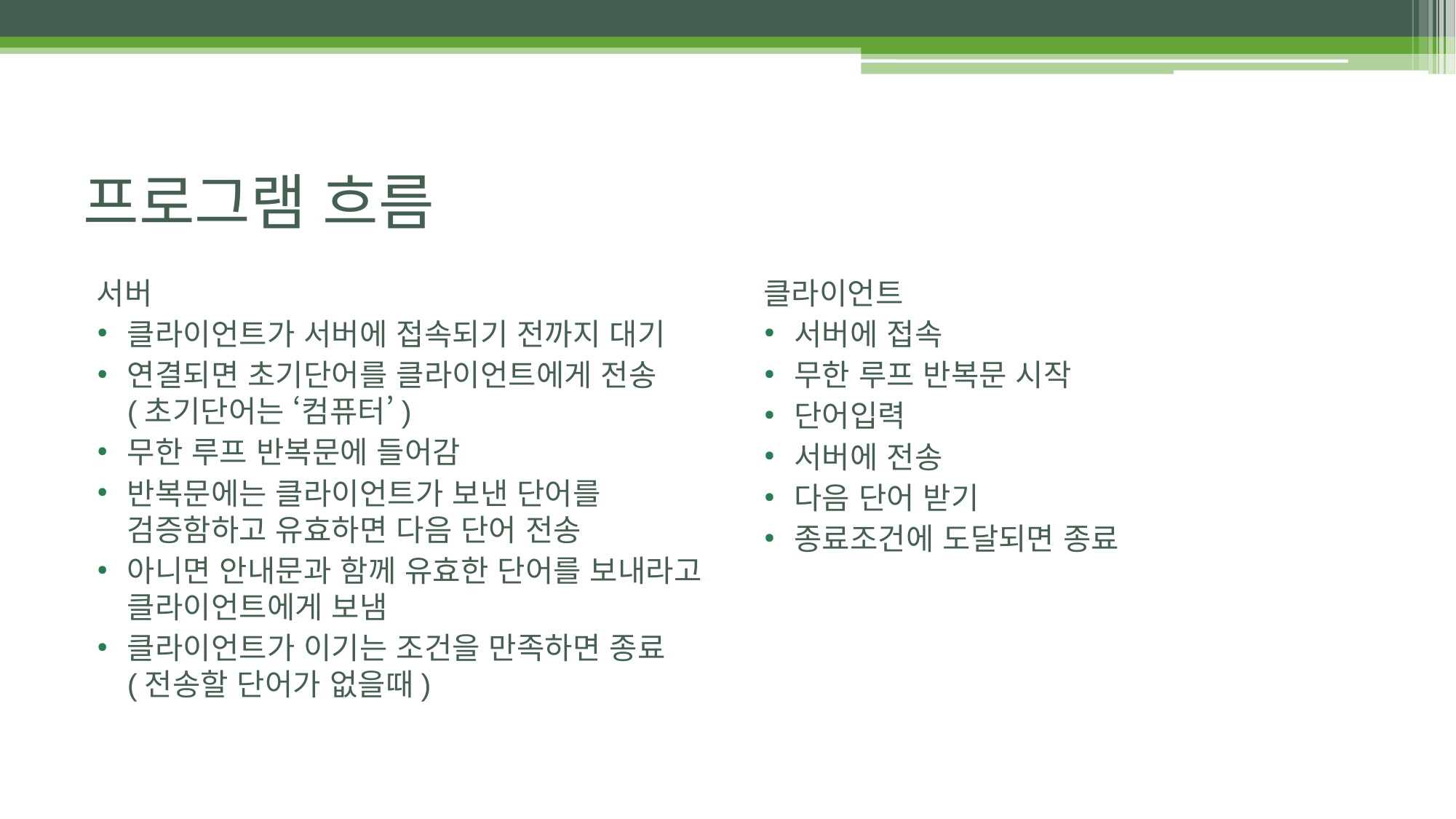

# 프로그램 흐름
서버
클라이언트가 서버에 접속되기 전까지 대기
연결되면 초기단어를 클라이언트에게 전송(초기단어는 ‘컴퓨터’)
무한 루프 반복문에 들어감
반복문에는 클라이언트가 보낸 단어를 검증함하고 유효하면 다음 단어 전송
아니면 안내문과 함께 유효한 단어를 보내라고 클라이언트에게 보냄
클라이언트가 이기는 조건을 만족하면 종료(전송할 단어가 없을때)
클라이언트
서버에 접속
무한 루프 반복문 시작
단어입력
서버에 전송
다음 단어 받기
종료조건에 도달되면 종료